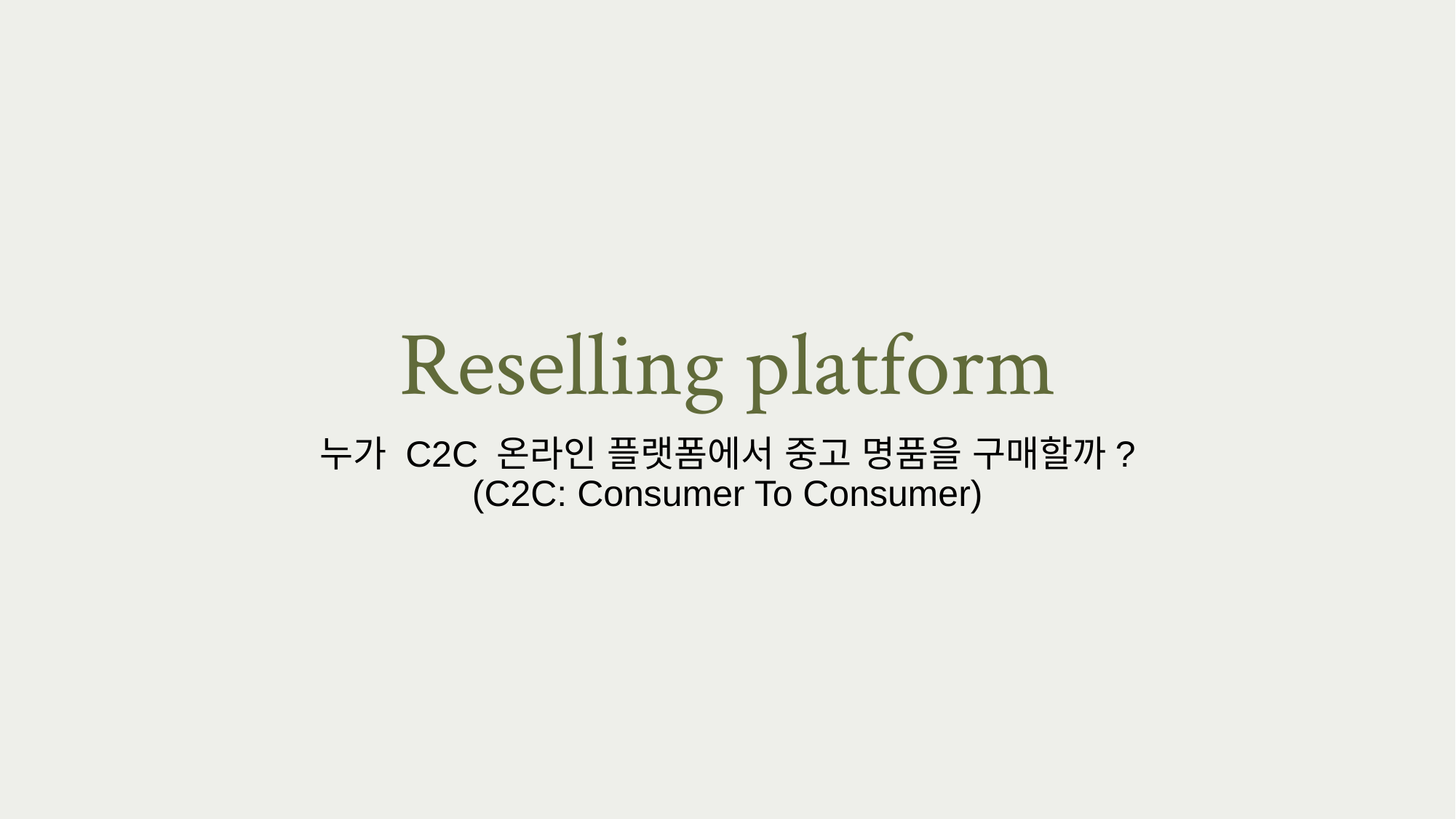

# Reselling platform
누가 C2C 온라인 플랫폼에서 중고 명품을 구매할까?
(C2C: Consumer To Consumer)